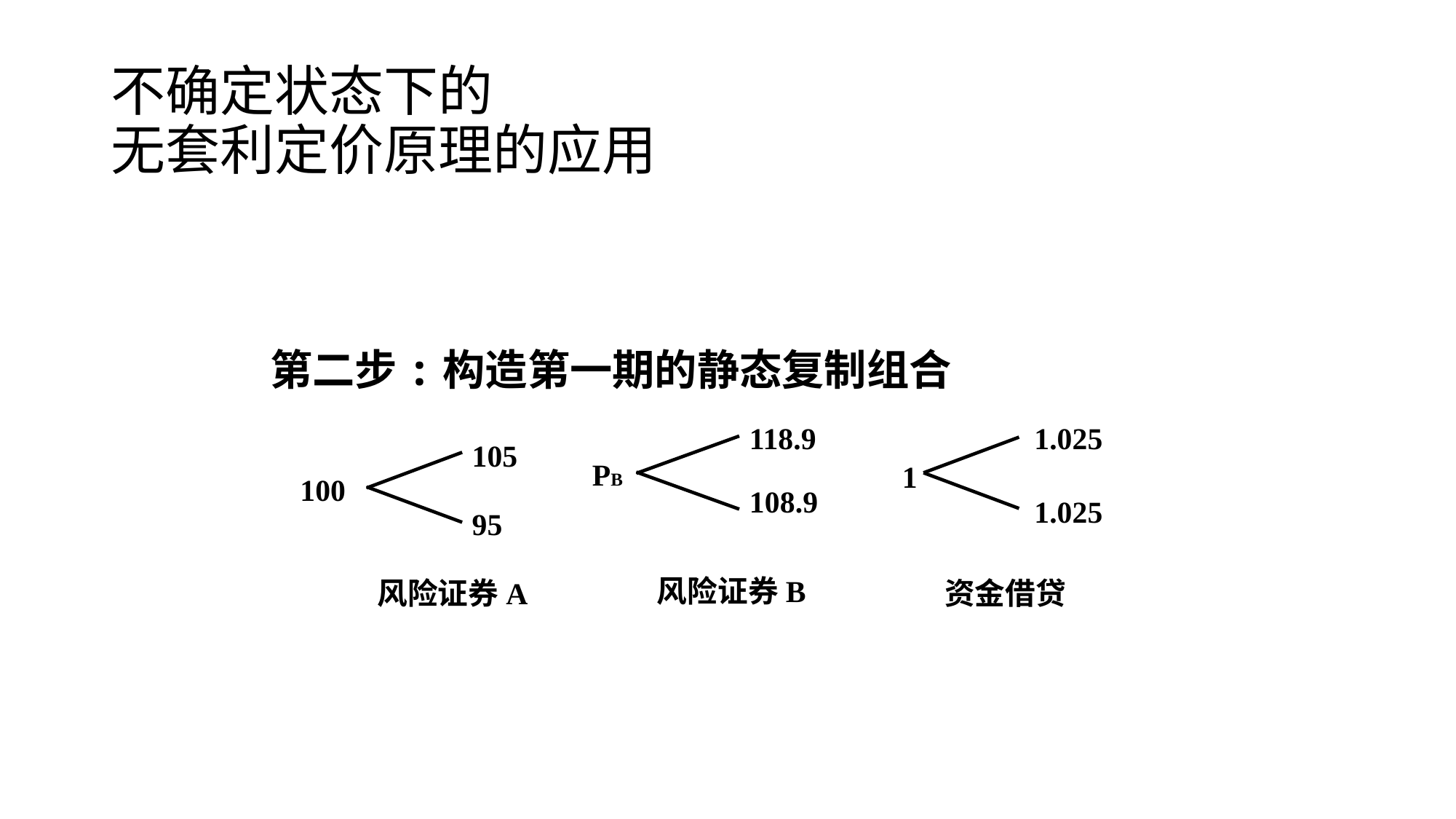

不确定状态下的
无套利定价原理的应用
第二步:构造第一期的静态复制组合
118.9

PB

108.9
风险证券B
1.025

      1

1.025
资金借贷
105

100

95
风险证券A